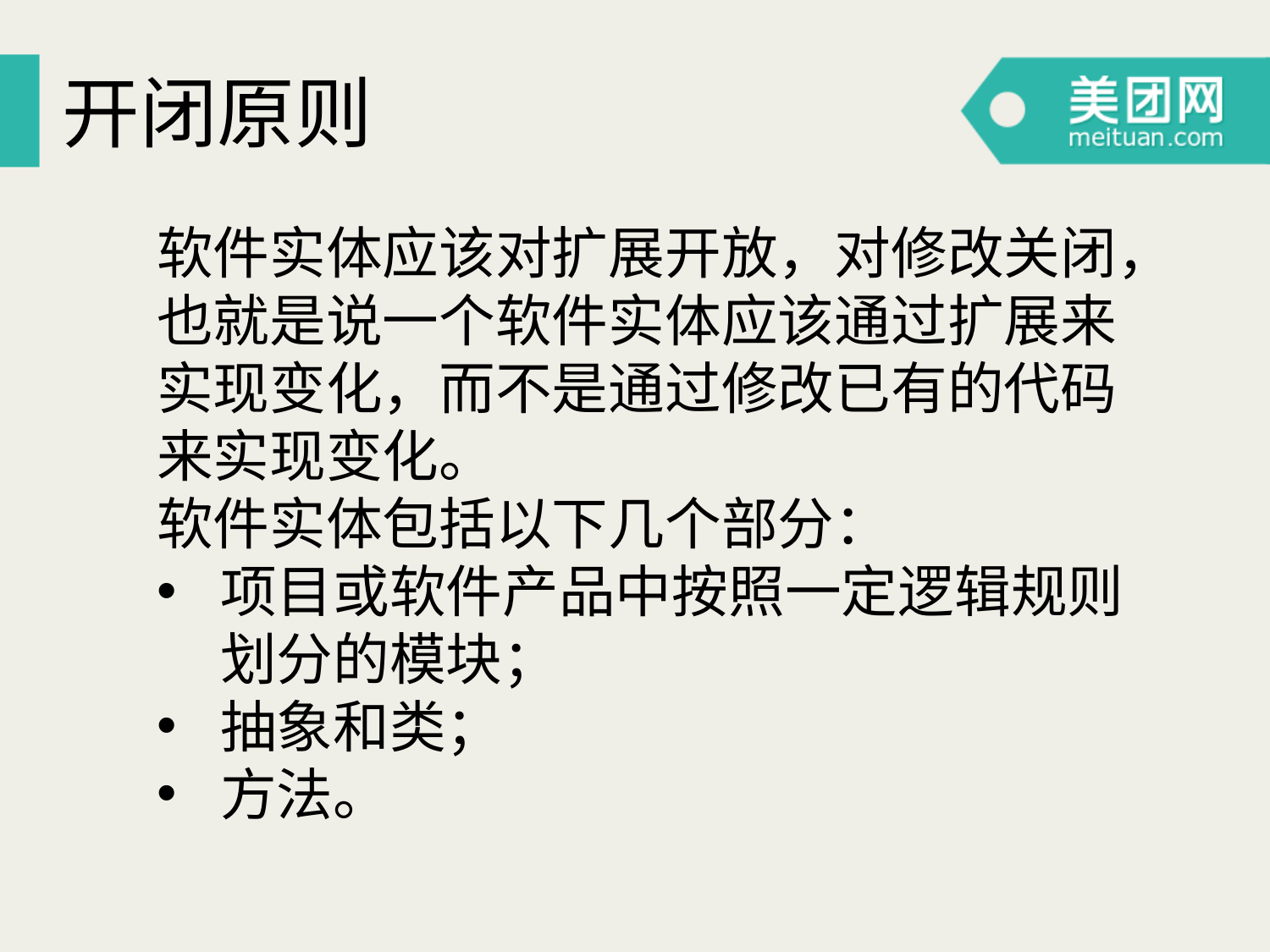

开闭原则
软件实体应该对扩展开放，对修改关闭，也就是说一个软件实体应该通过扩展来实现变化，而不是通过修改已有的代码来实现变化。
软件实体包括以下几个部分：
项目或软件产品中按照一定逻辑规则划分的模块；
抽象和类；
方法。